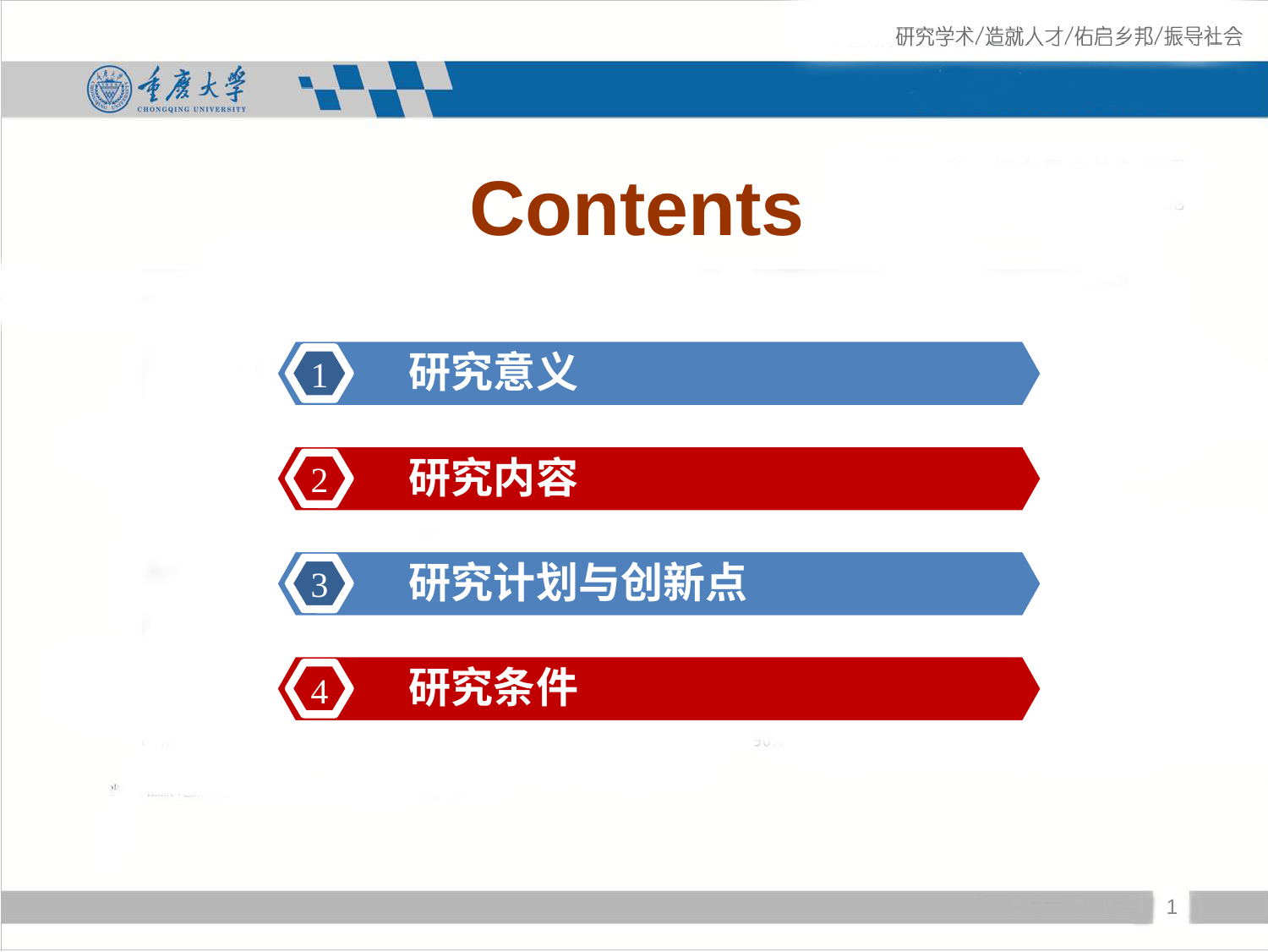

Contents
研究意义
1

研究内容

2
研究计划与创新点
3

研究条件

4
1